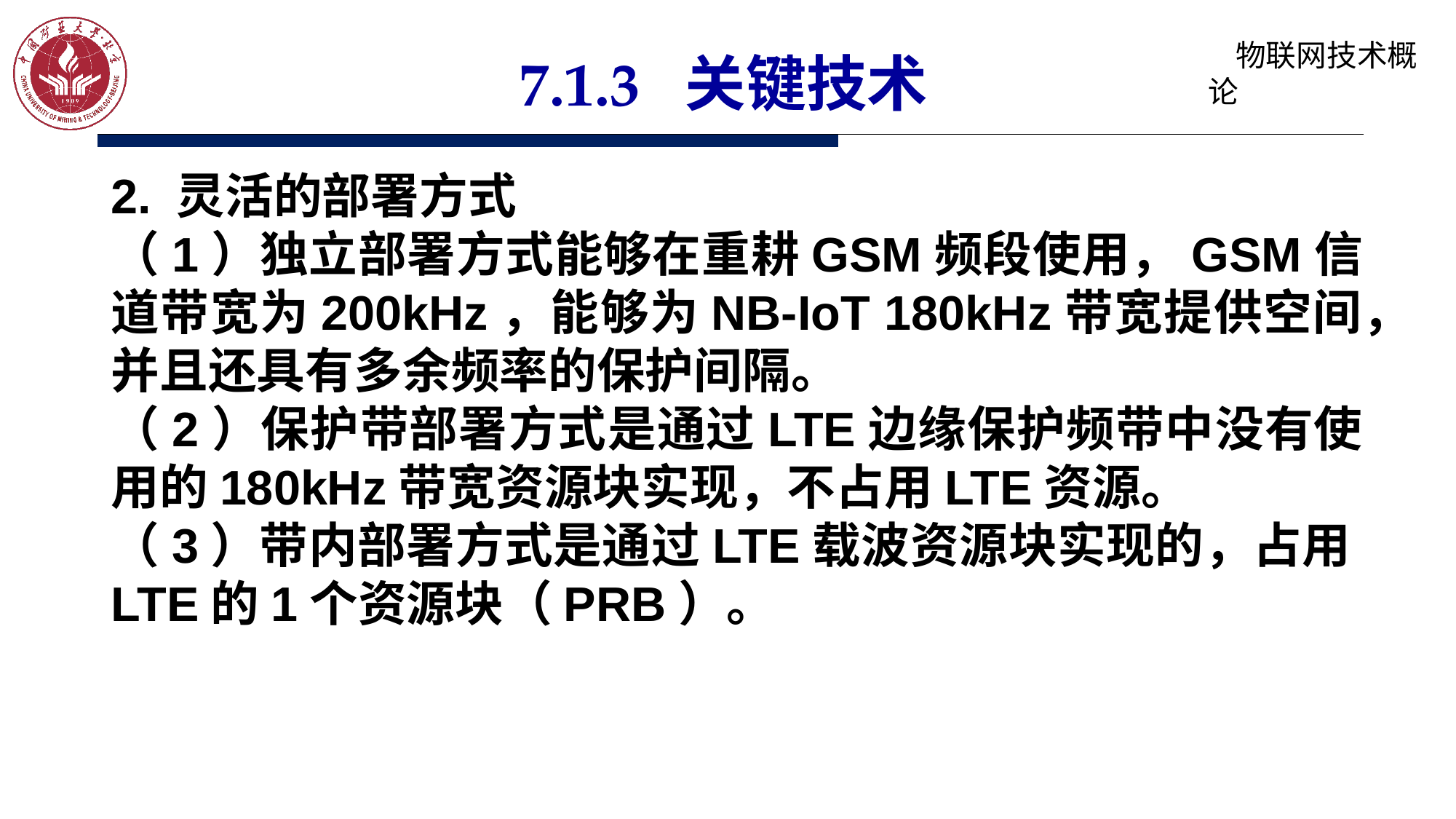

# 7.1.3  关键技术
2. 灵活的部署方式
（1）独立部署方式能够在重耕GSM频段使用，GSM信道带宽为200kHz，能够为NB-IoT 180kHz带宽提供空间，并且还具有多余频率的保护间隔。
（2）保护带部署方式是通过LTE边缘保护频带中没有使用的180kHz带宽资源块实现，不占用LTE资源。
（3）带内部署方式是通过LTE载波资源块实现的，占用LTE的1个资源块（PRB）。